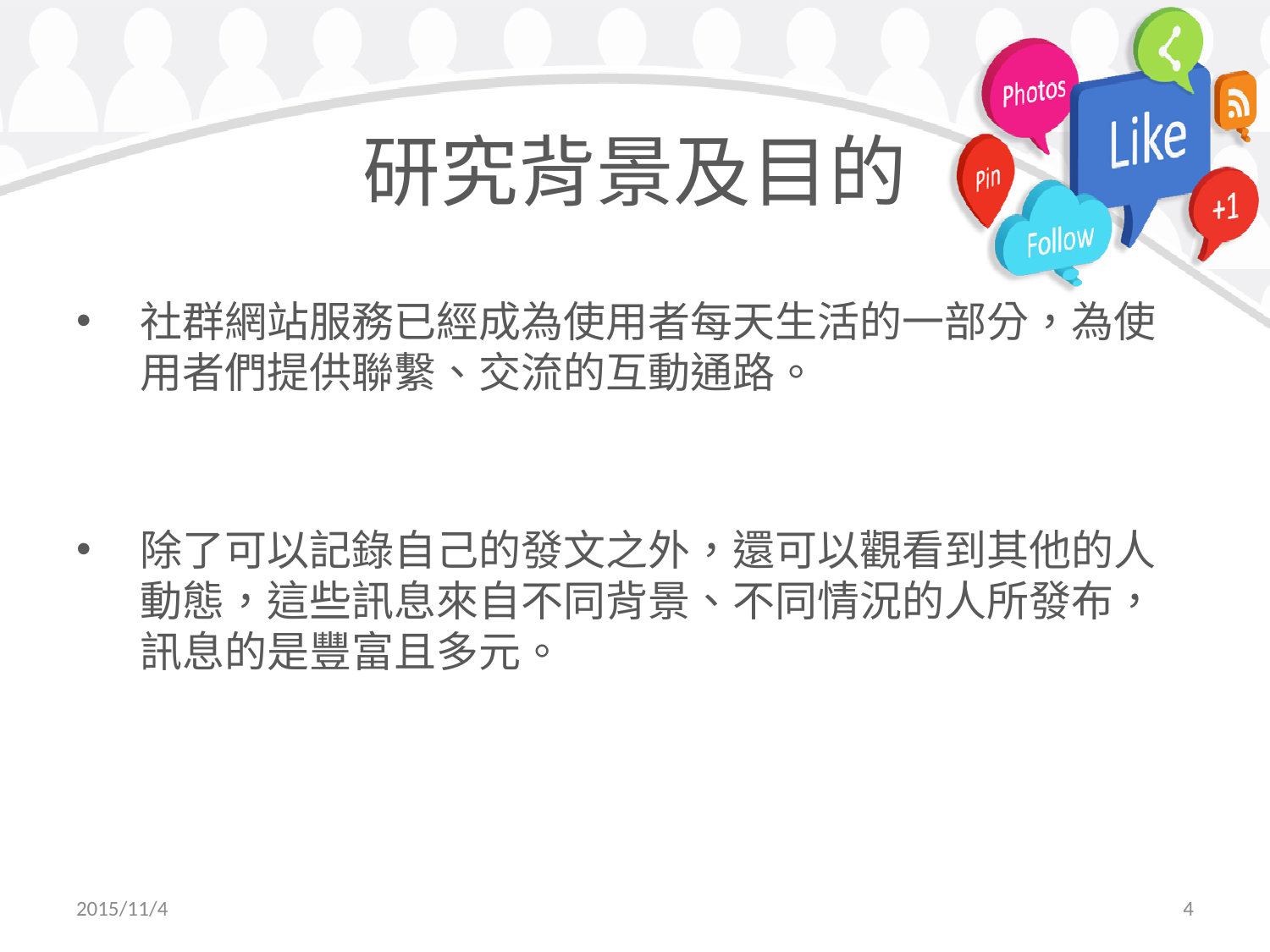

# 研究背景及目的
社群網站服務已經成為使用者每天生活的一部分，為使用者們提供聯繫、交流的互動通路。

除了可以記錄自己的發文之外，還可以觀看到其他的人動態，這些訊息來自不同背景、不同情況的人所發布，訊息的是豐富且多元。

2015/11/4
4